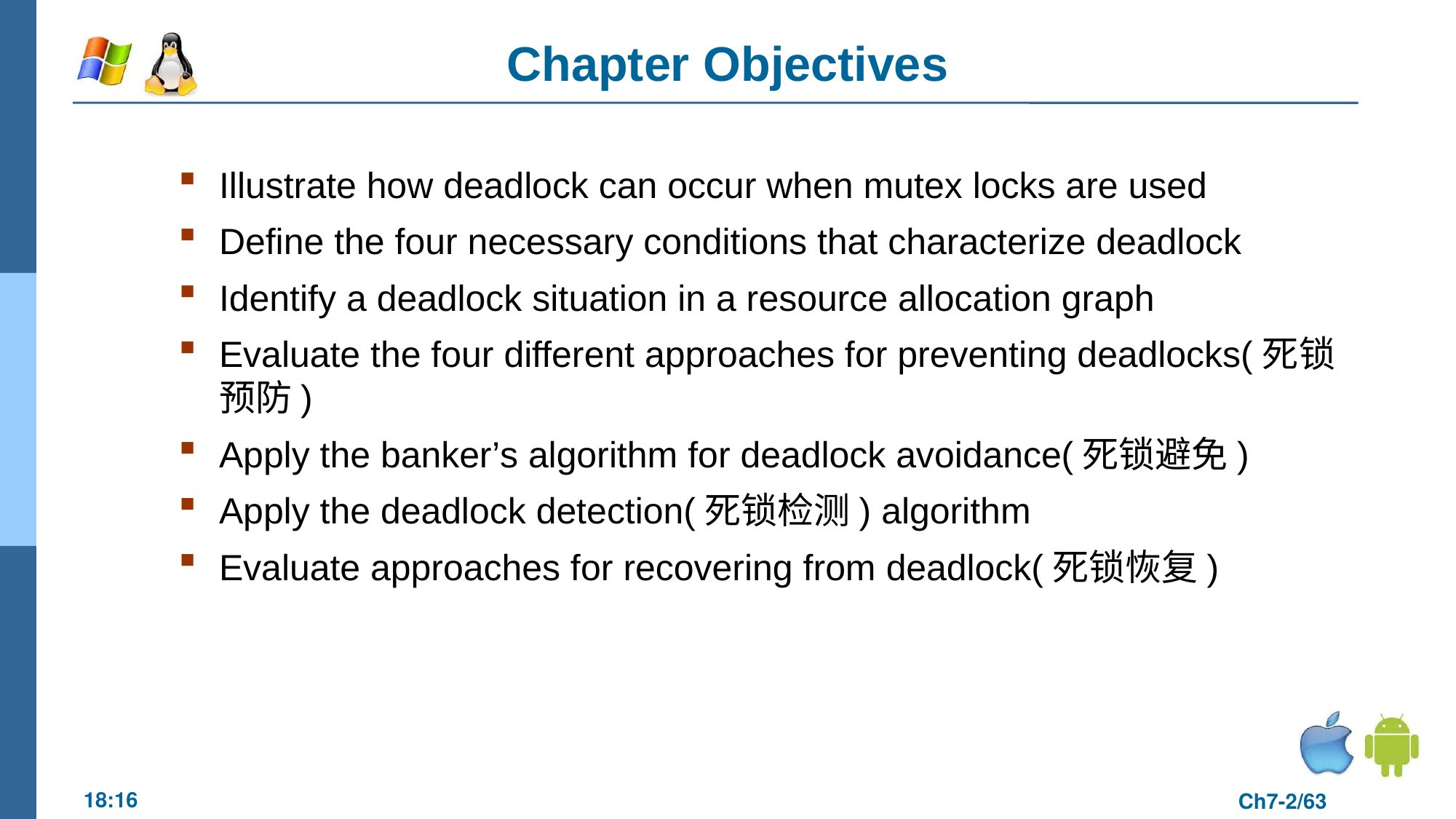

# Chapter Objectives
Illustrate how deadlock can occur when mutex locks are used
Define the four necessary conditions that characterize deadlock
Identify a deadlock situation in a resource allocation graph
Evaluate the four different approaches for preventing deadlocks(死锁预防)
Apply the banker’s algorithm for deadlock avoidance(死锁避免)
Apply the deadlock detection(死锁检测) algorithm
Evaluate approaches for recovering from deadlock(死锁恢复)